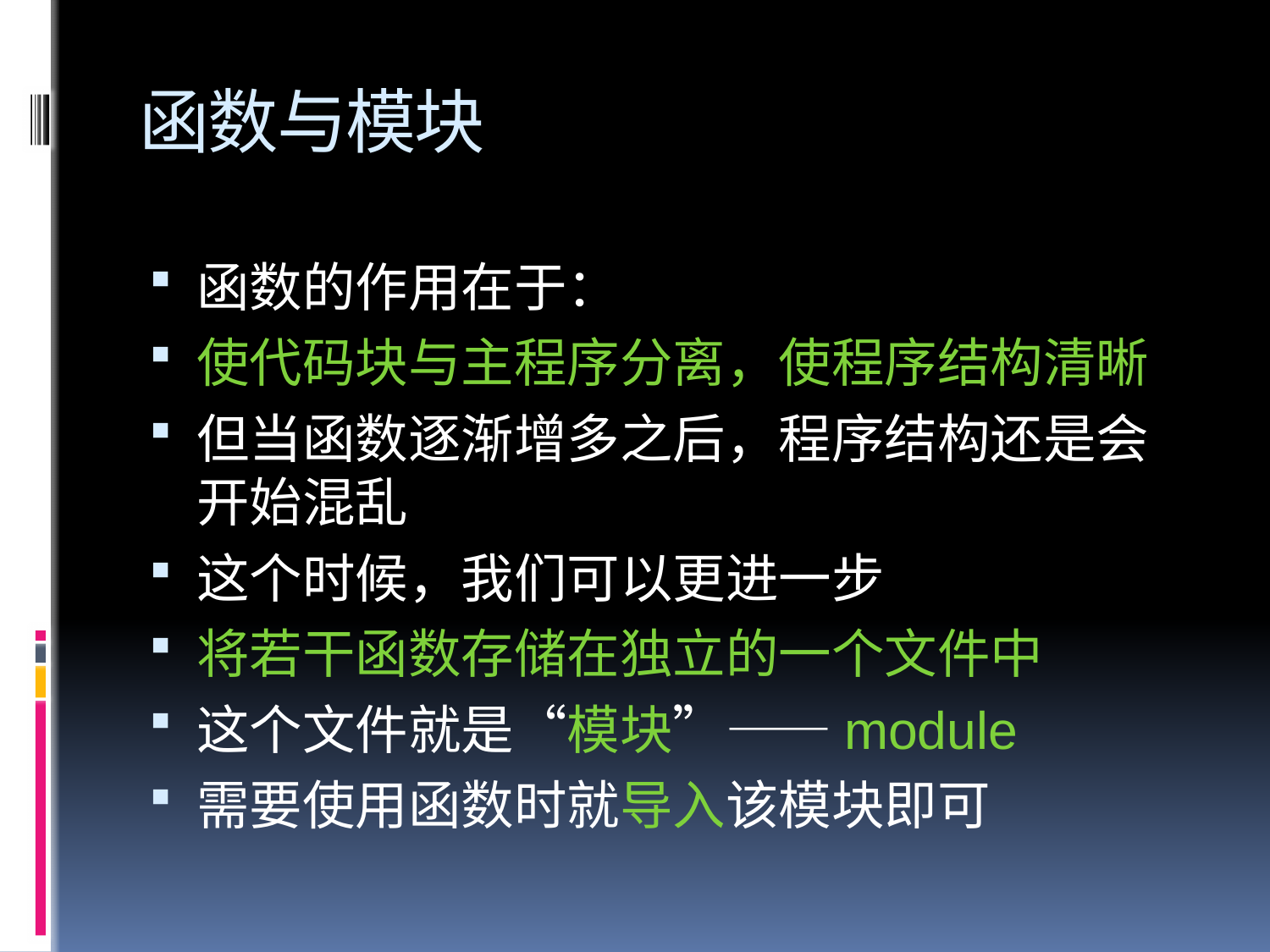

# 函数与模块
函数的作用在于：
使代码块与主程序分离，使程序结构清晰
但当函数逐渐增多之后，程序结构还是会开始混乱
这个时候，我们可以更进一步
将若干函数存储在独立的一个文件中
这个文件就是“模块”——module
需要使用函数时就导入该模块即可